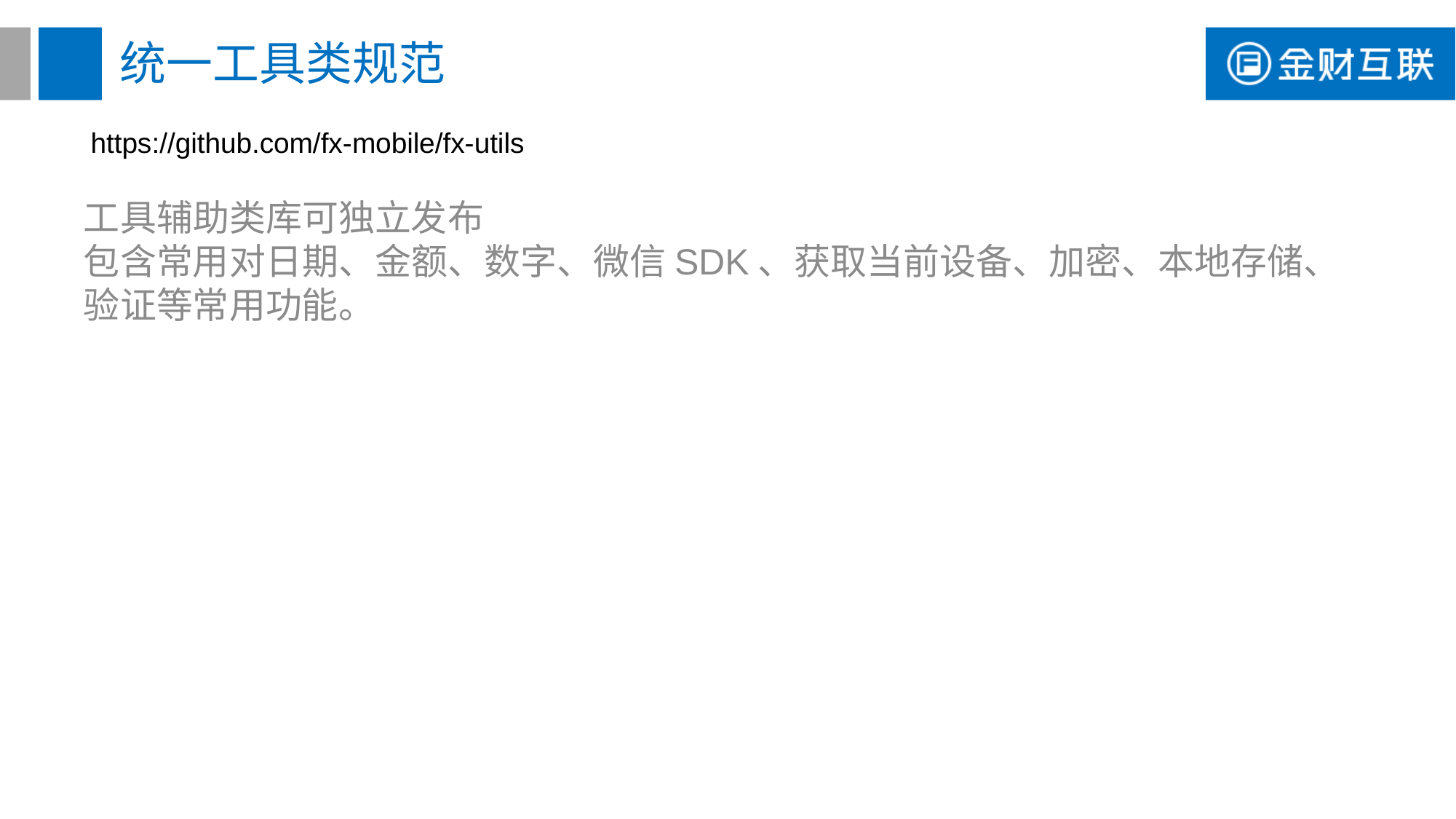

# 统一工具类规范
https://github.com/fx-mobile/fx-utils
工具辅助类库可独立发布
包含常用对日期、金额、数字、微信SDK、获取当前设备、加密、本地存储、验证等常用功能。